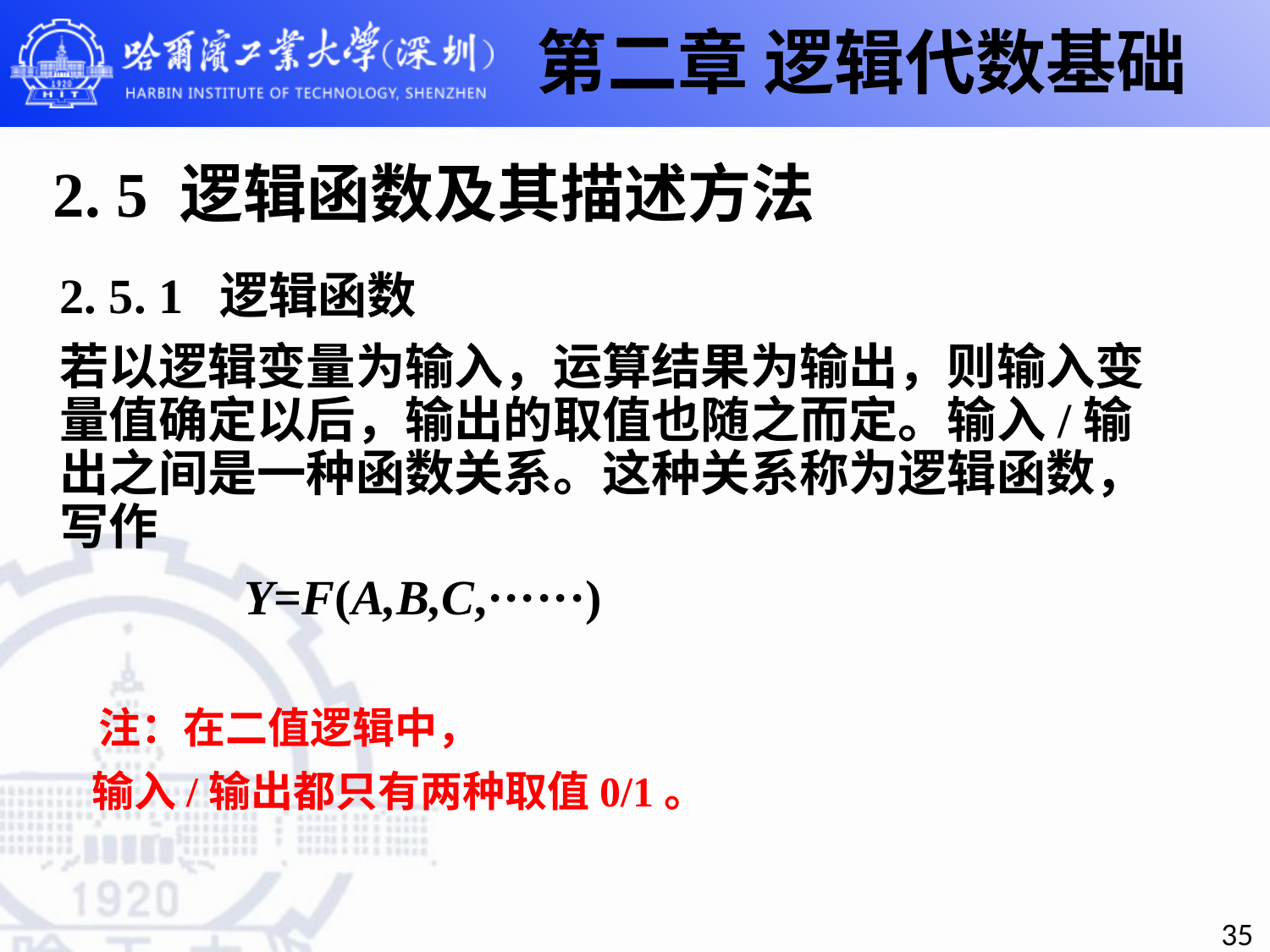

第二章 逻辑代数基础
2. 5 逻辑函数及其描述方法
2. 5. 1  逻辑函数
若以逻辑变量为输入，运算结果为输出，则输入变量值确定以后，输出的取值也随之而定。输入/输出之间是一种函数关系。这种关系称为逻辑函数，写作
               Y=F(A,B,C,······)

   注：在二值逻辑中，
	输入/输出都只有两种取值0/1。